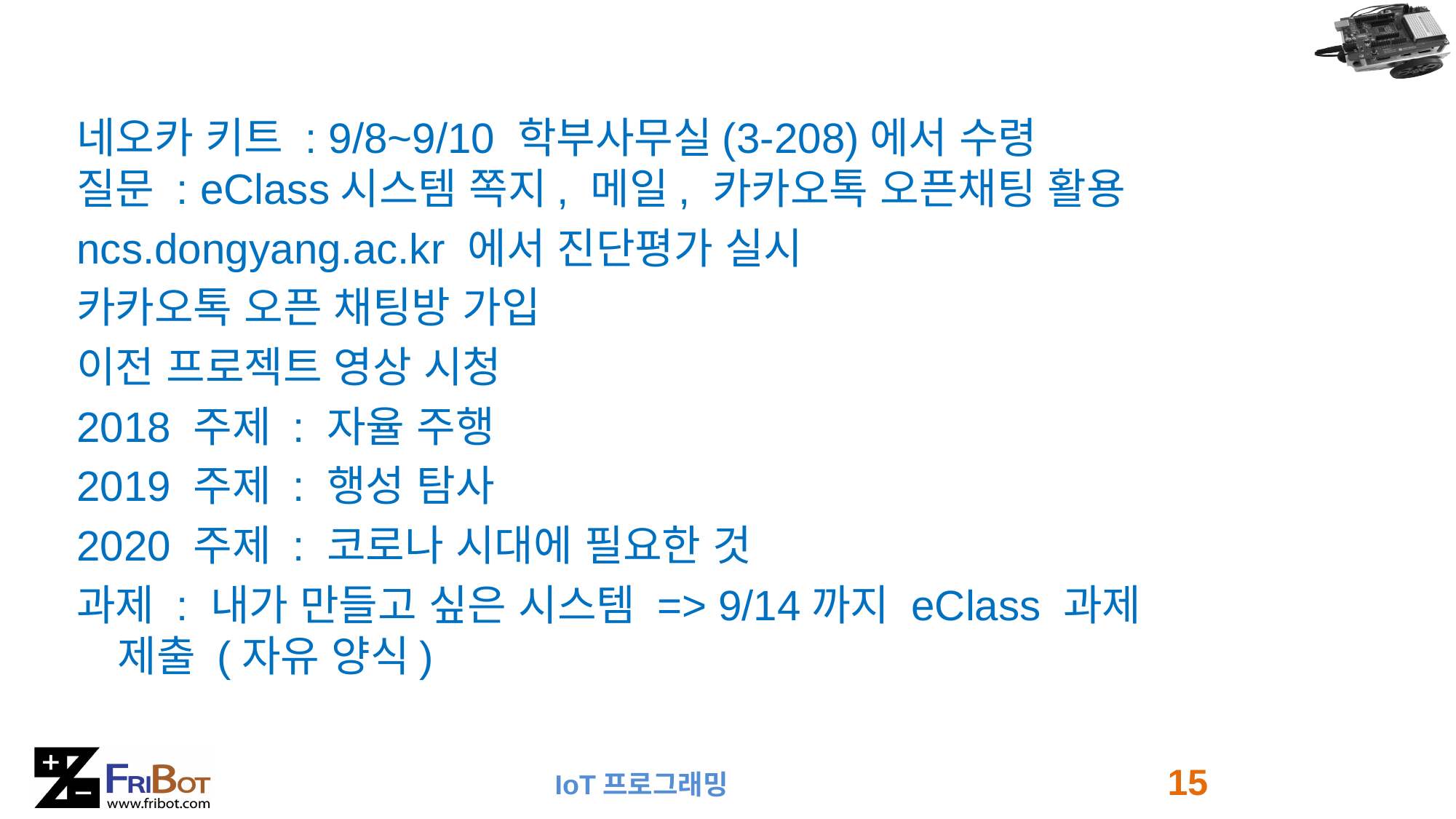

네오카 키트 : 9/8~9/10 학부사무실(3-208)에서 수령
질문 : eClass시스템 쪽지, 메일, 카카오톡 오픈채팅 활용
ncs.dongyang.ac.kr 에서 진단평가 실시
카카오톡 오픈 채팅방 가입
이전 프로젝트 영상 시청
2018 주제 : 자율 주행
2019 주제 : 행성 탐사
2020 주제 : 코로나 시대에 필요한 것
과제 : 내가 만들고 싶은 시스템 => 9/14까지 eClass 과제 제출 (자유 양식)

15